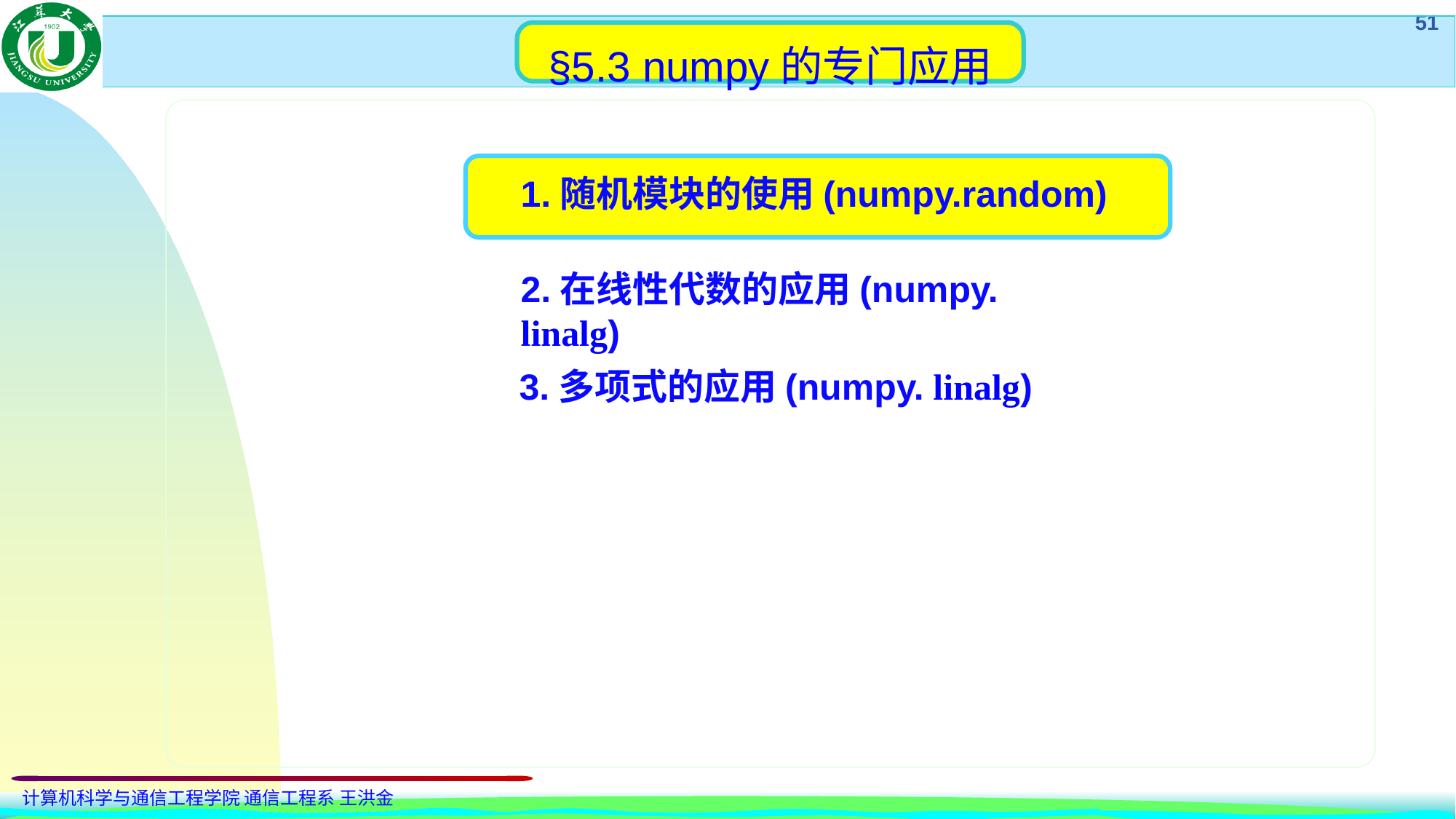

§5.3 numpy的专门应用

1.随机模块的使用(numpy.random)
2.在线性代数的应用(numpy. linalg)
3.多项式的应用(numpy. linalg)